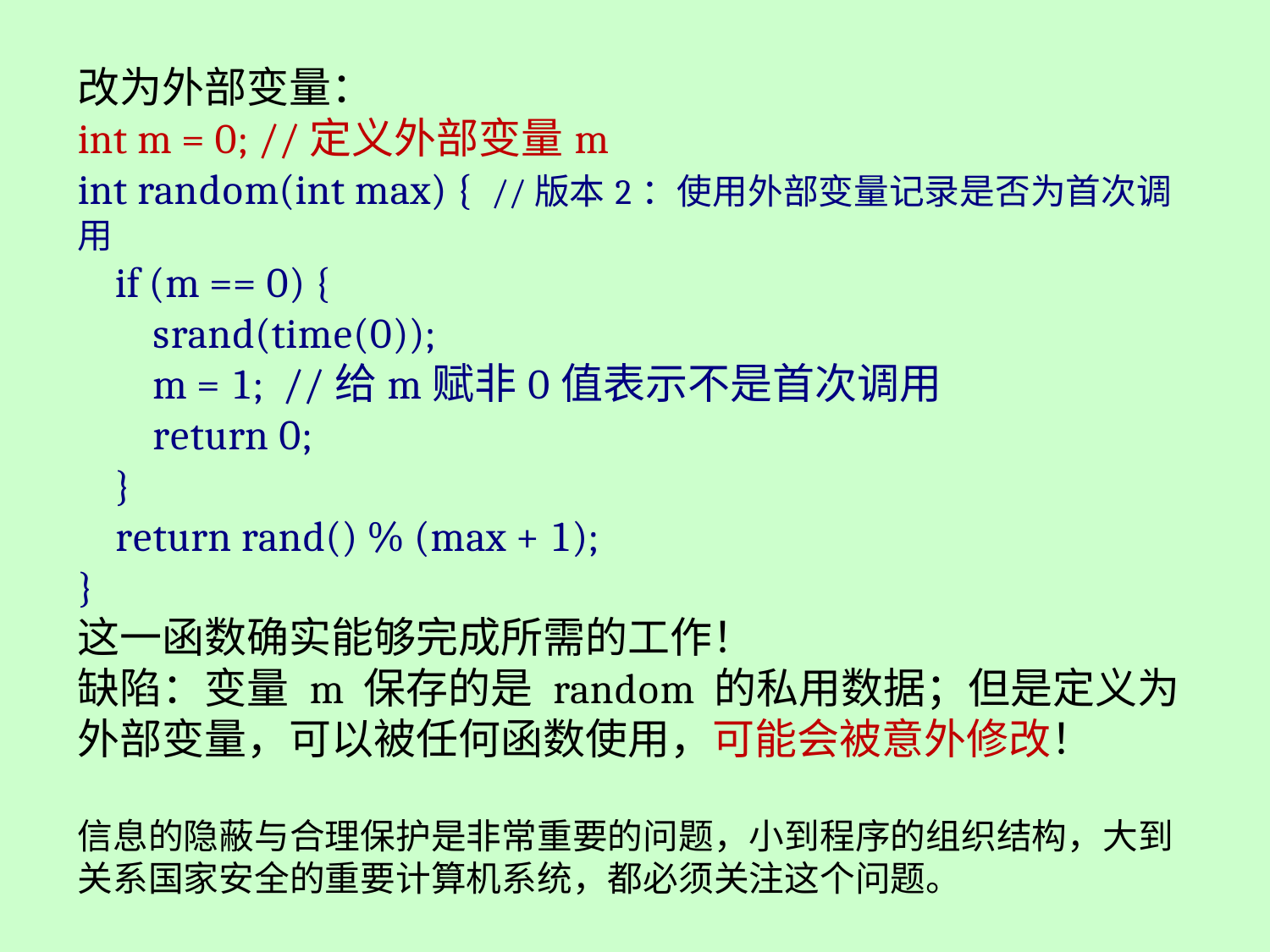

改为外部变量：
int m = 0; //定义外部变量m
int random(int max) {  //版本2：使用外部变量记录是否为首次调用
    if (m == 0) {
        srand(time(0));
        m = 1;  //给m赋非0值表示不是首次调用
        return 0;
    }
    return rand() % (max + 1);
}
这一函数确实能够完成所需的工作！
缺陷：变量 m 保存的是 random 的私用数据；但是定义为外部变量，可以被任何函数使用，可能会被意外修改！

信息的隐蔽与合理保护是非常重要的问题，小到程序的组织结构，大到关系国家安全的重要计算机系统，都必须关注这个问题。
20